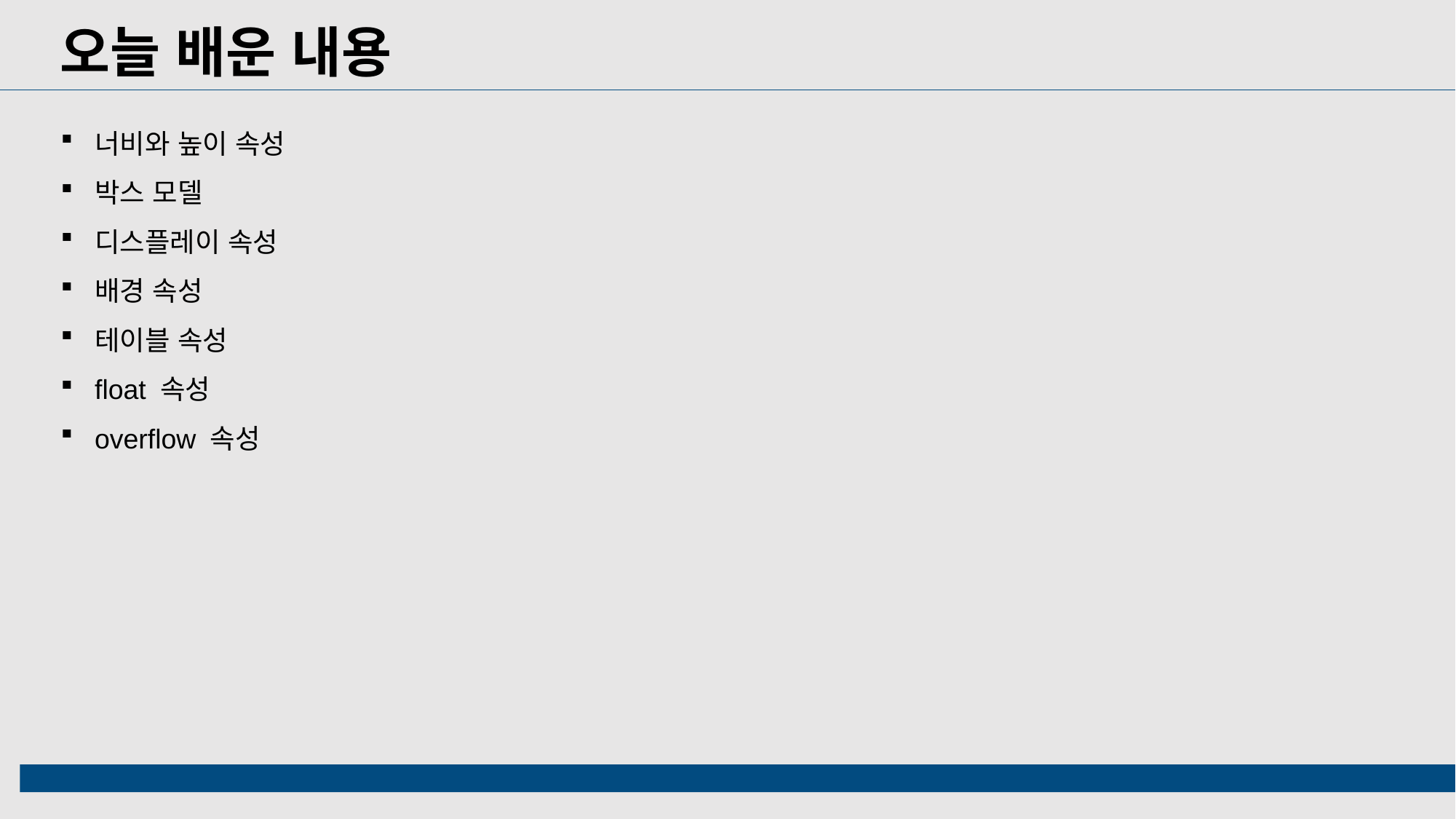

오늘 배운 내용
너비와 높이 속성
박스 모델
디스플레이 속성
배경 속성
테이블 속성
float 속성
overflow 속성